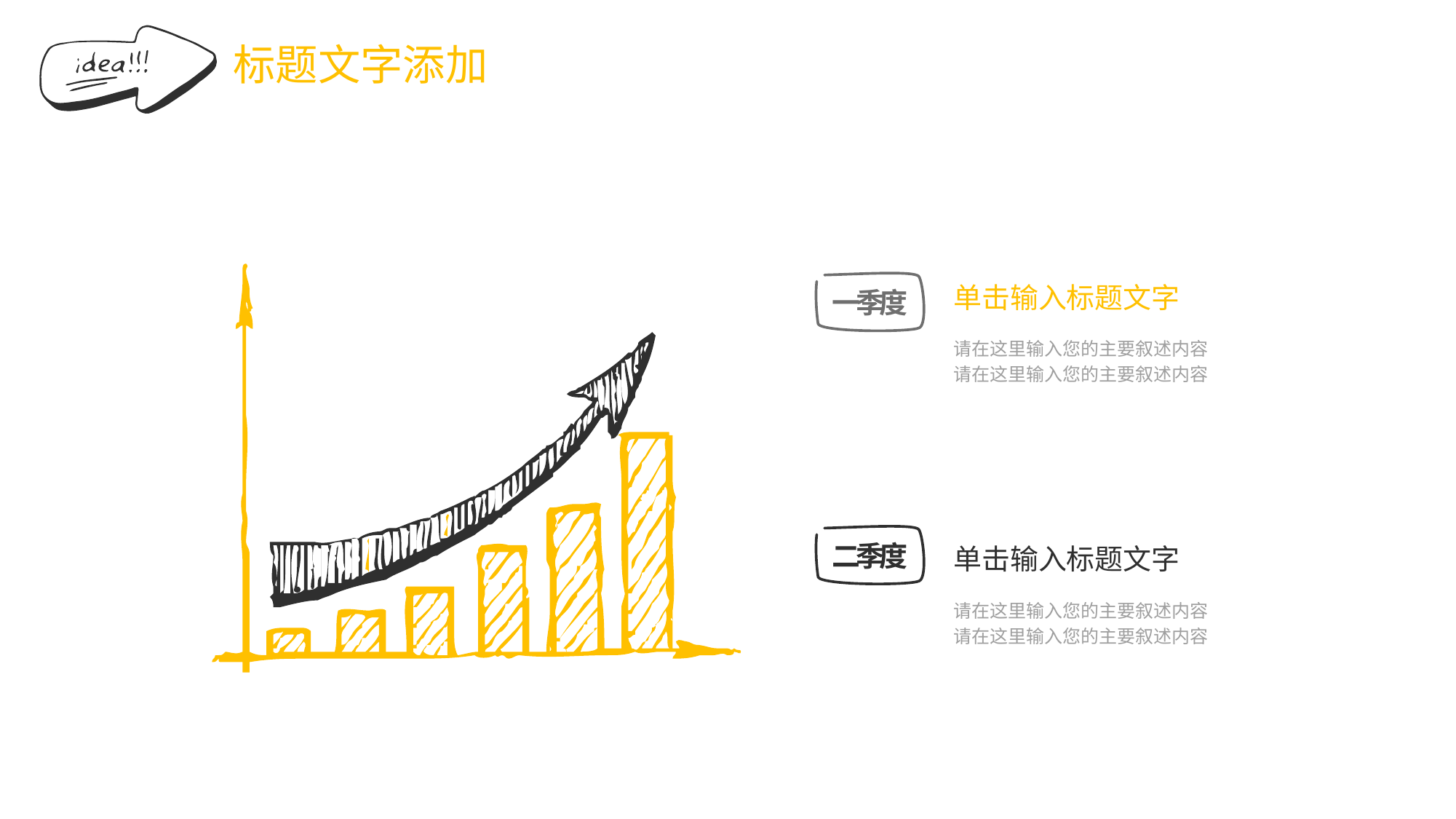

标题文字添加

一季度
单击输入标题文字
请在这里输入您的主要叙述内容
请在这里输入您的主要叙述内容
二季度
单击输入标题文字
请在这里输入您的主要叙述内容
请在这里输入您的主要叙述内容